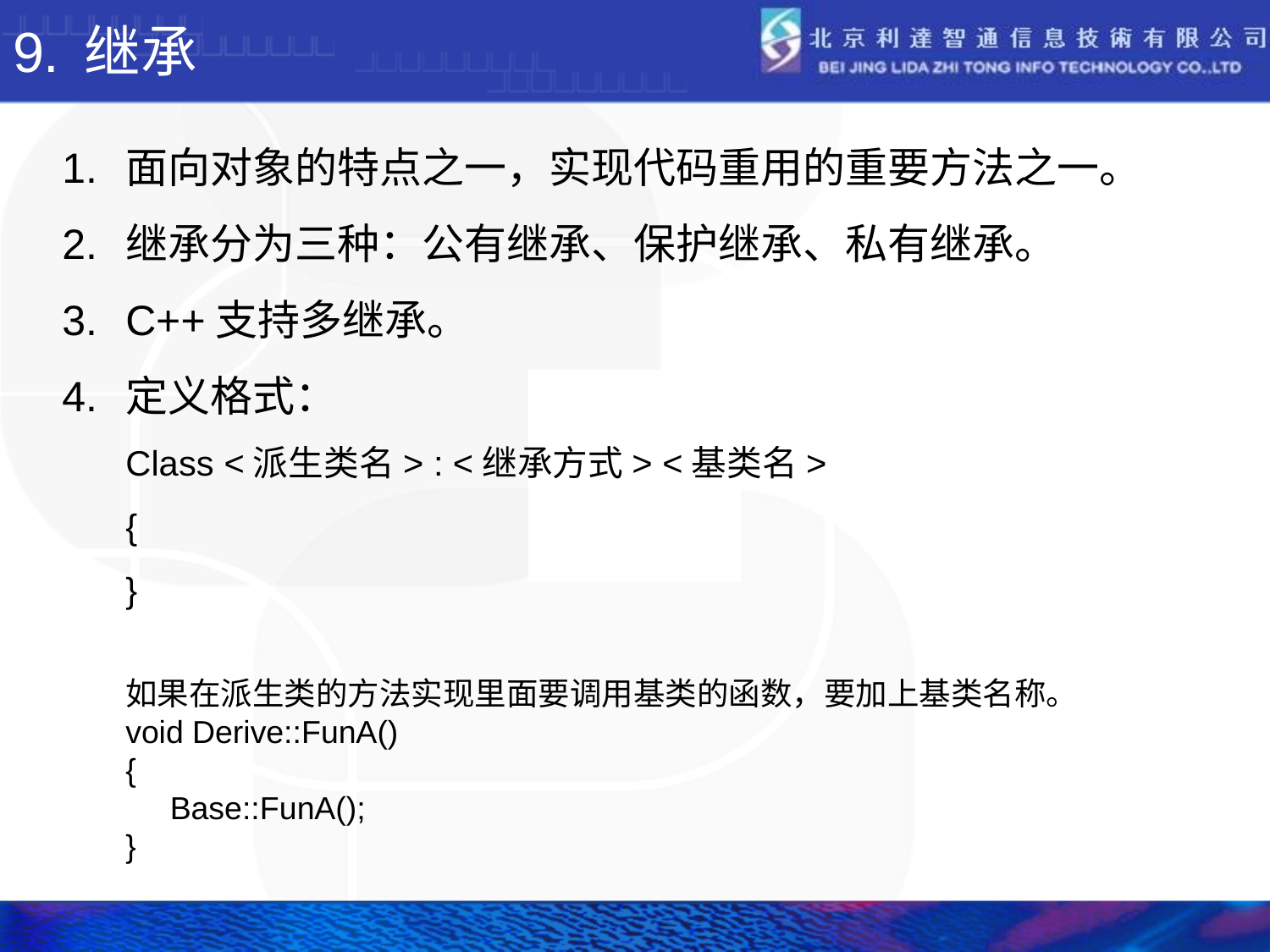

# 继承
面向对象的特点之一，实现代码重用的重要方法之一。
继承分为三种：公有继承、保护继承、私有继承。
C++支持多继承。
定义格式：
	Class <派生类名> : <继承方式> <基类名>
{
}

如果在派生类的方法实现里面要调用基类的函数，要加上基类名称。
void Derive::FunA()
{
     Base::FunA();
}